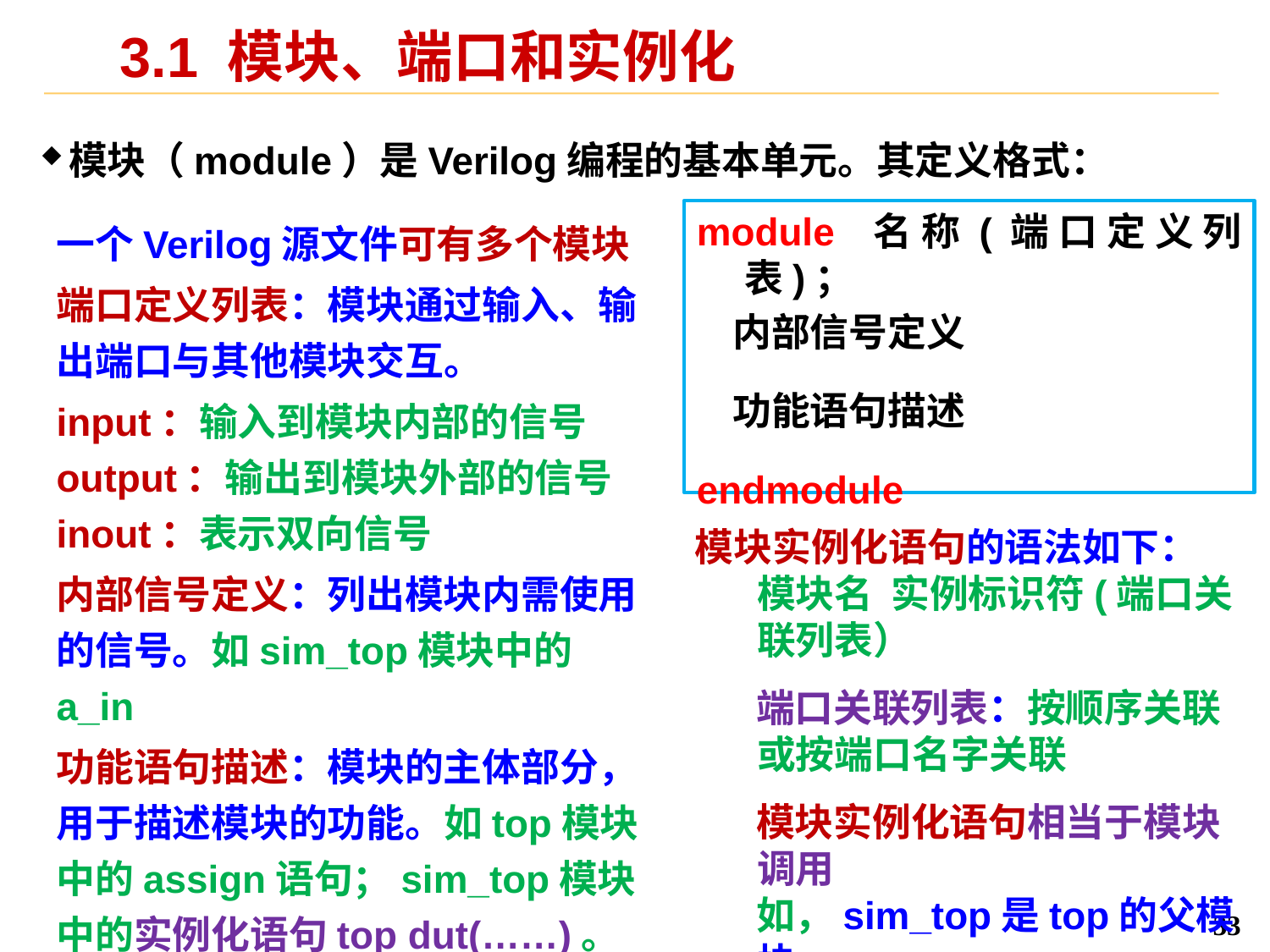

# 3.1 模块、端口和实例化
模块（module）是Verilog编程的基本单元。其定义格式：

module 名称(端口定义列表)；
   内部信号定义

   功能语句描述

endmodule
一个Verilog源文件可有多个模块
端口定义列表：模块通过输入、输出端口与其他模块交互。
input：输入到模块内部的信号output：输出到模块外部的信号inout：表示双向信号
内部信号定义：列出模块内需使用的信号。如sim_top模块中的a_in
功能语句描述：模块的主体部分，用于描述模块的功能。如top模块中的assign语句；sim_top模块中的实例化语句top dut(……)。

模块实例化语句的语法如下：
模块名  实例标识符(端口关联列表）

端口关联列表：按顺序关联或按端口名字关联

模块实例化语句相当于模块调用
如，sim_top是top的父模块
33